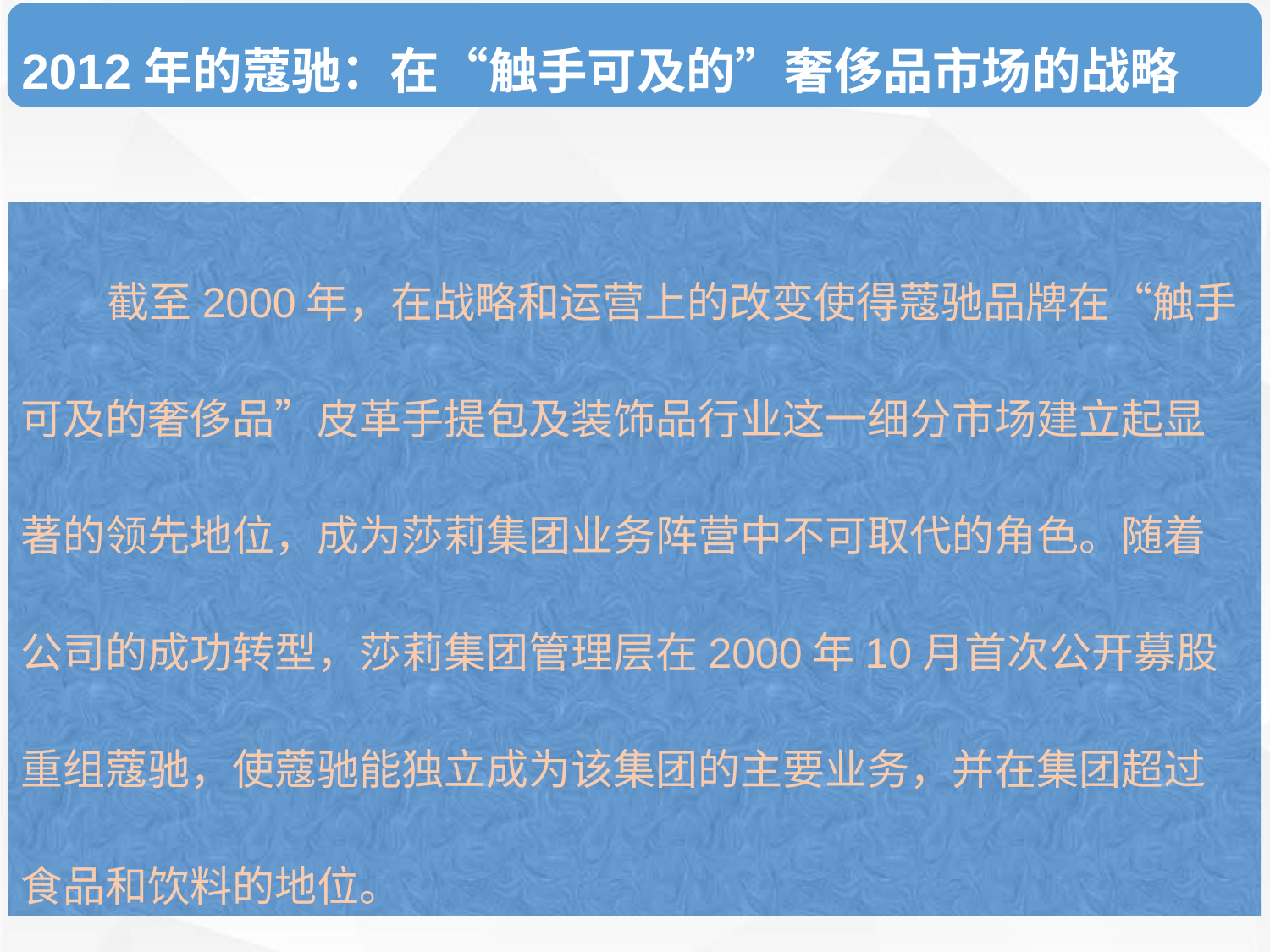

2012年的蔻驰：在“触手可及的”奢侈品市场的战略
        截至2000年，在战略和运营上的改变使得蔻驰品牌在“触手可及的奢侈品”皮革手提包及装饰品行业这一细分市场建立起显著的领先地位，成为莎莉集团业务阵营中不可取代的角色。随着公司的成功转型，莎莉集团管理层在2000年10月首次公开募股重组蔻驰，使蔻驰能独立成为该集团的主要业务，并在集团超过食品和饮料的地位。